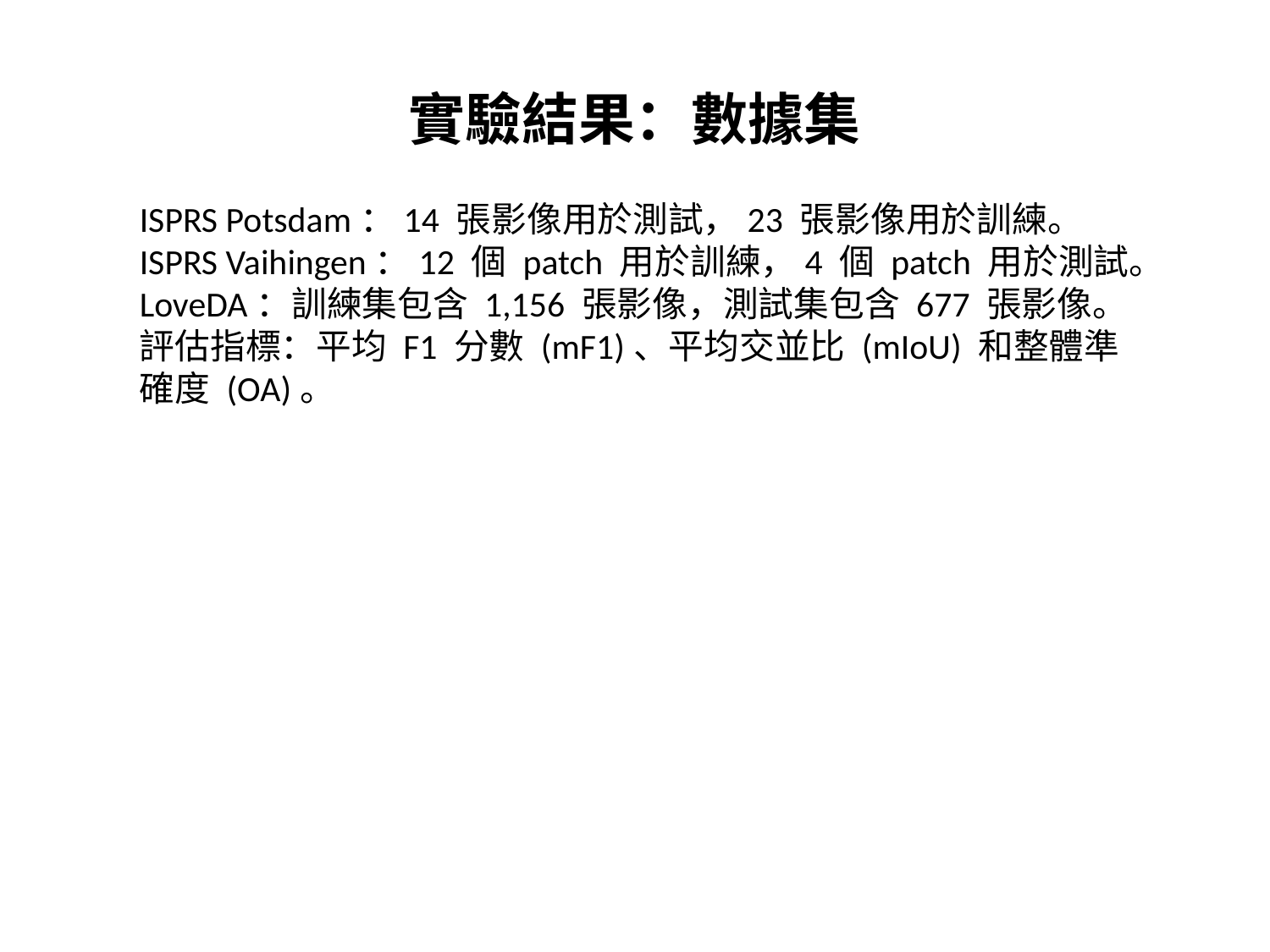

# 實驗結果：數據集
ISPRS Potsdam：14 張影像用於測試，23 張影像用於訓練。
ISPRS Vaihingen：12 個 patch 用於訓練，4 個 patch 用於測試。
LoveDA：訓練集包含 1,156 張影像，測試集包含 677 張影像。
評估指標：平均 F1 分數 (mF1)、平均交並比 (mIoU) 和整體準確度 (OA)。